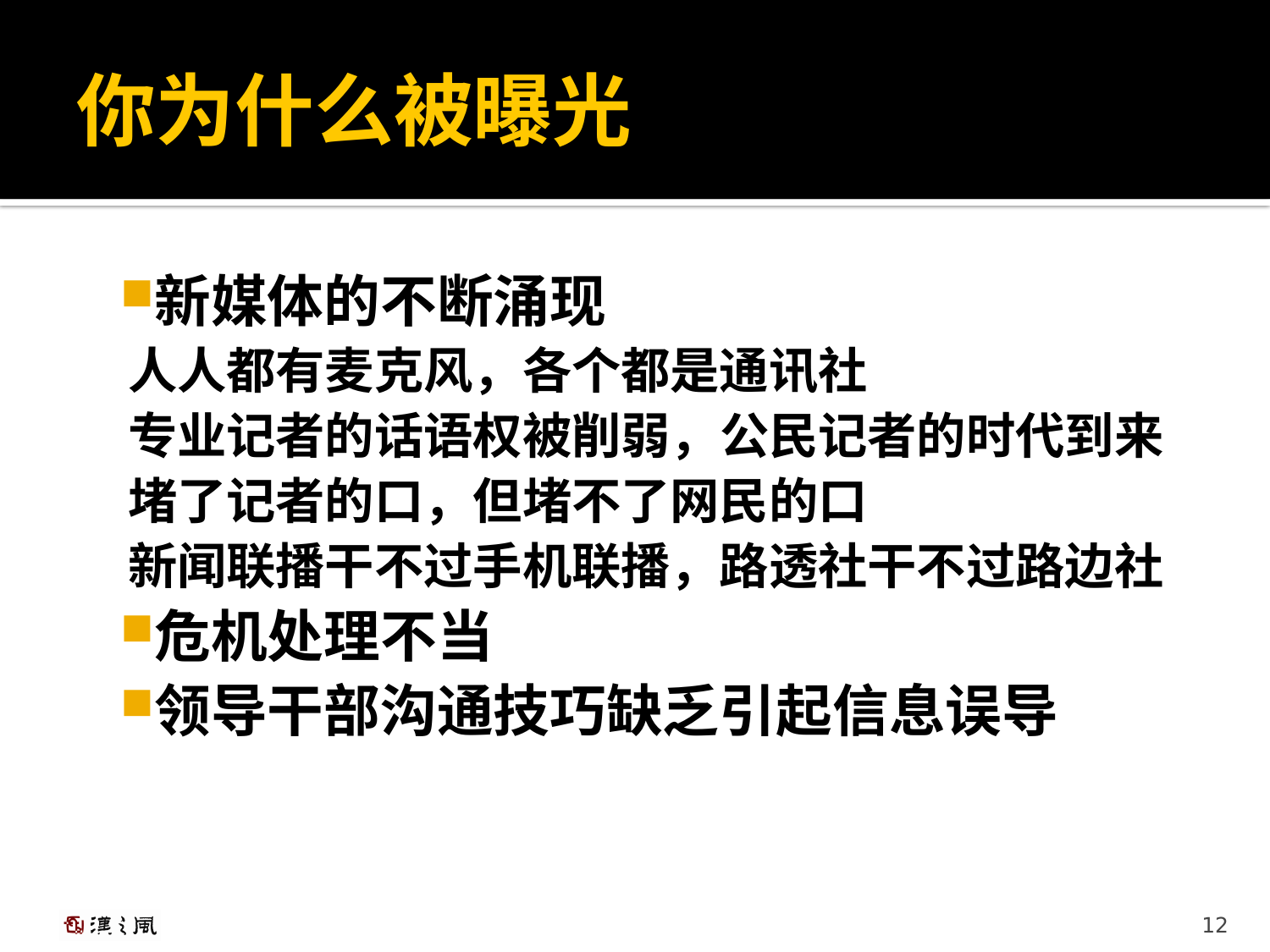

# 你为什么被曝光
新媒体的不断涌现
    人人都有麦克风，各个都是通讯社
    专业记者的话语权被削弱，公民记者的时代到来
    堵了记者的口，但堵不了网民的口
    新闻联播干不过手机联播，路透社干不过路边社
危机处理不当
领导干部沟通技巧缺乏引起信息误导

12